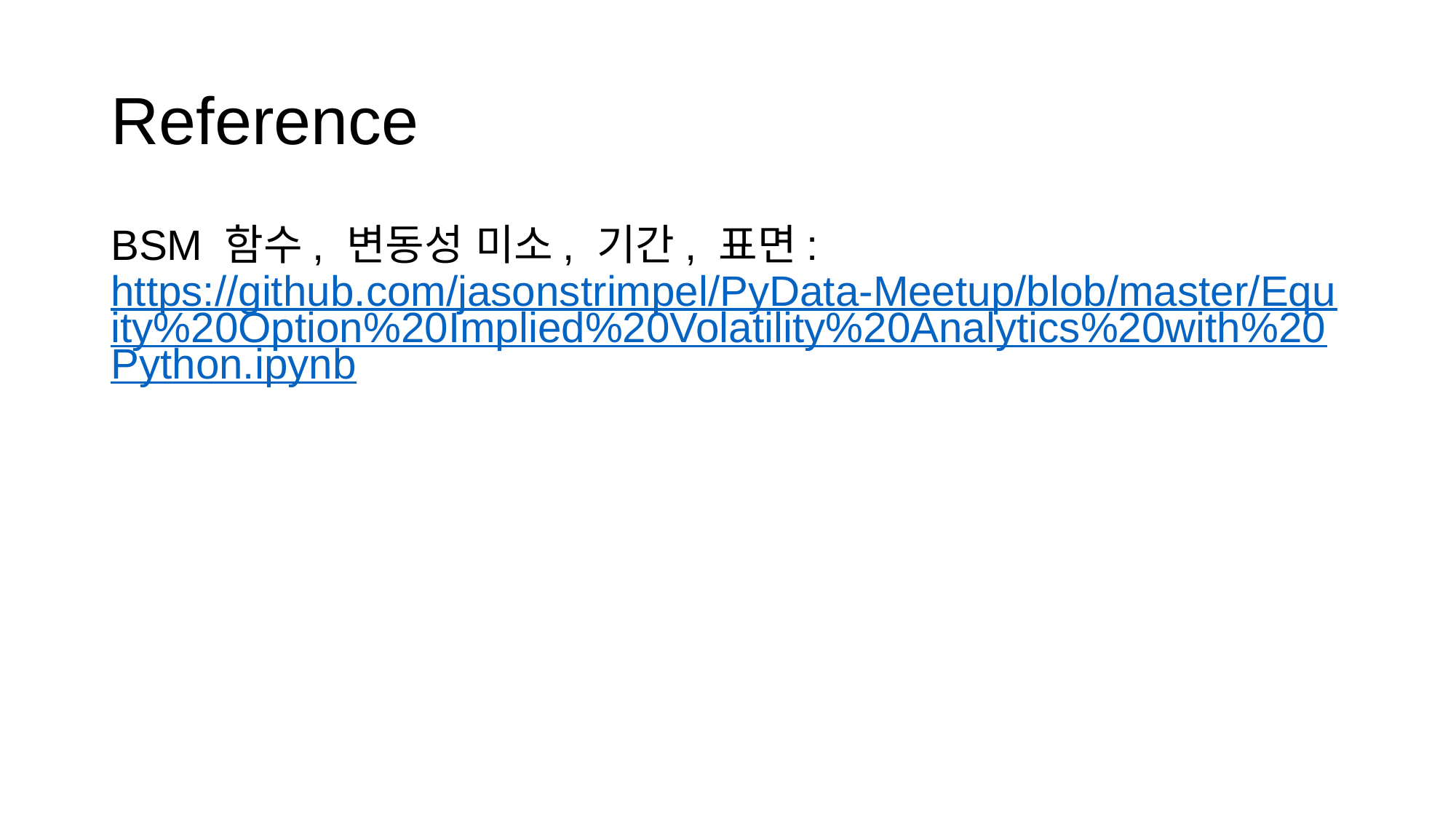

# Reference
BSM 함수, 변동성 미소, 기간, 표면: https://github.com/jasonstrimpel/PyData-Meetup/blob/master/Equity%20Option%20Implied%20Volatility%20Analytics%20with%20Python.ipynb